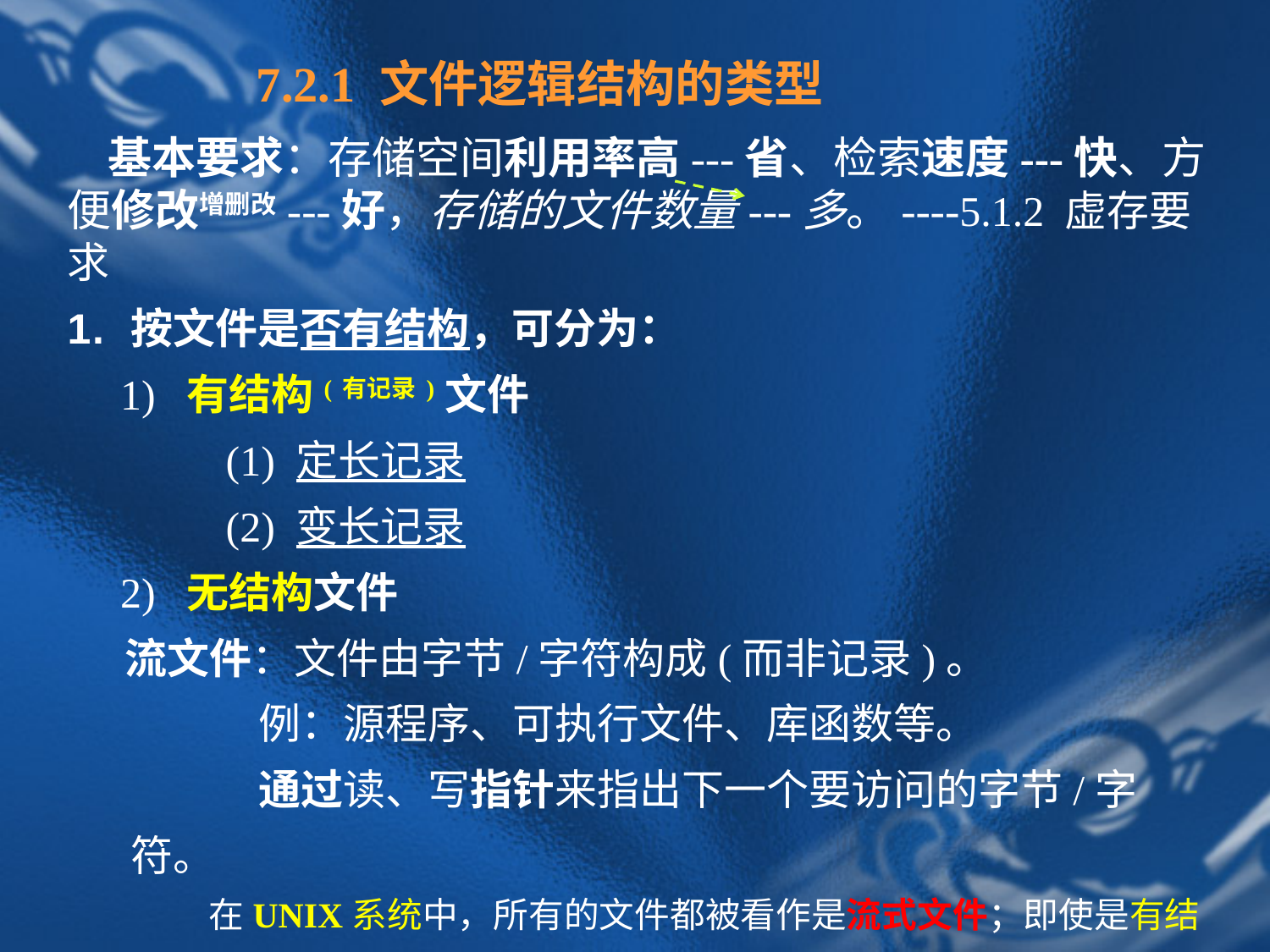

7.2.1 文件逻辑结构的类型
   基本要求：存储空间利用率高---省、检索速度---快、方便修改增删改---好，存储的文件数量---多。----5.1.2 虚存要求
按文件是否有结构，可分为：
     1)  有结构(有记录)文件
　　(1) 定长记录
　　(2) 变长记录
     2)  无结构文件
     流文件：文件由字节/字符构成(而非记录)。
                   例：源程序、可执行文件、库函数等。
                   通过读、写指针来指出下一个要访问的字节/字符。
                 在UNIX系统中，所有的文件都被看作是流式文件；即使是有结构文件，也被视为流式文件；系统不对文件进行格式处理。